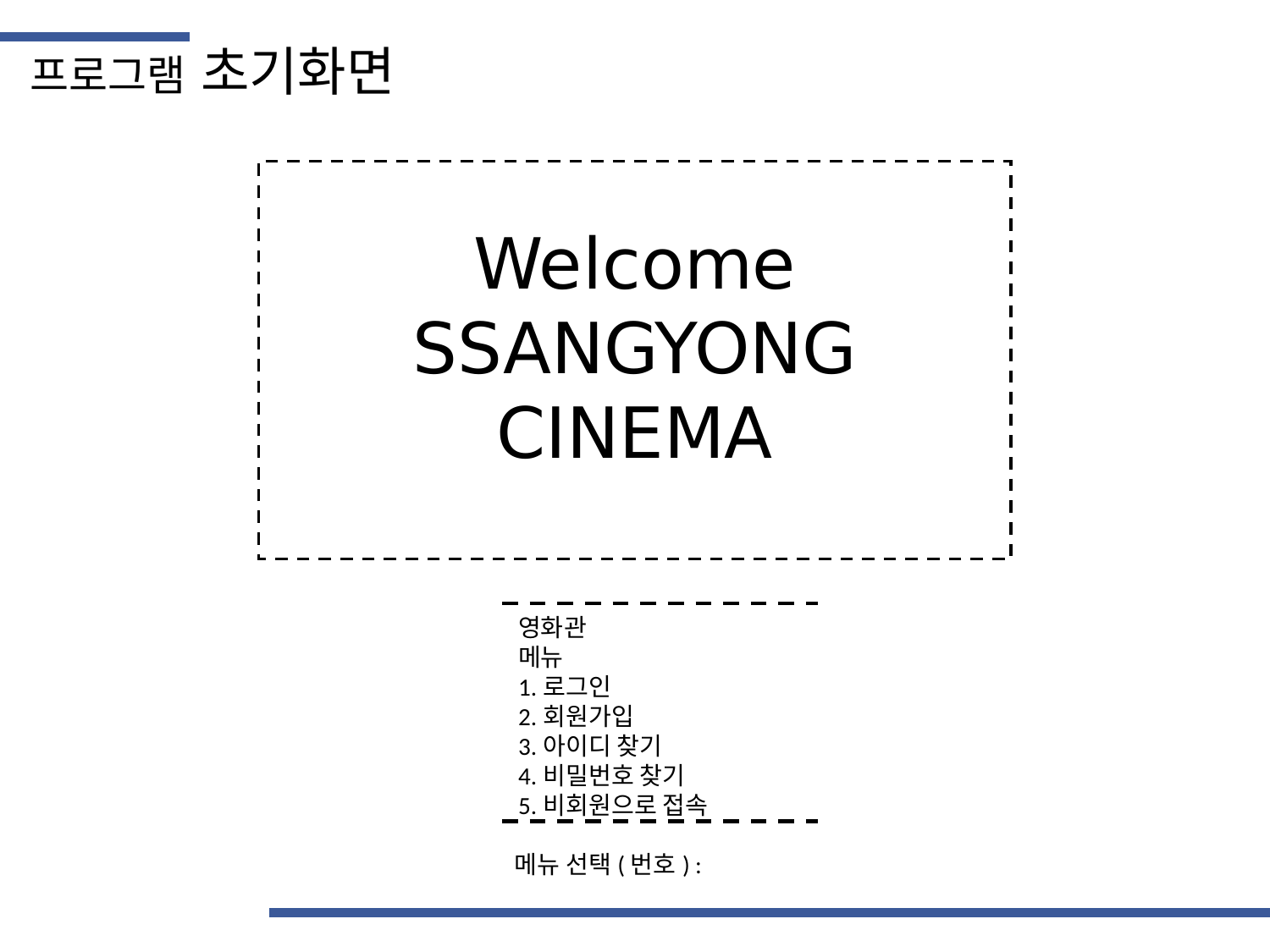

프로그램 초기화면

Welcome
SSANGYONG
CINEMA
영화관
메뉴
1.로그인
2.회원가입
3.아이디 찾기
4.비밀번호 찾기
5.비회원으로 접속
메뉴 선택(번호) :